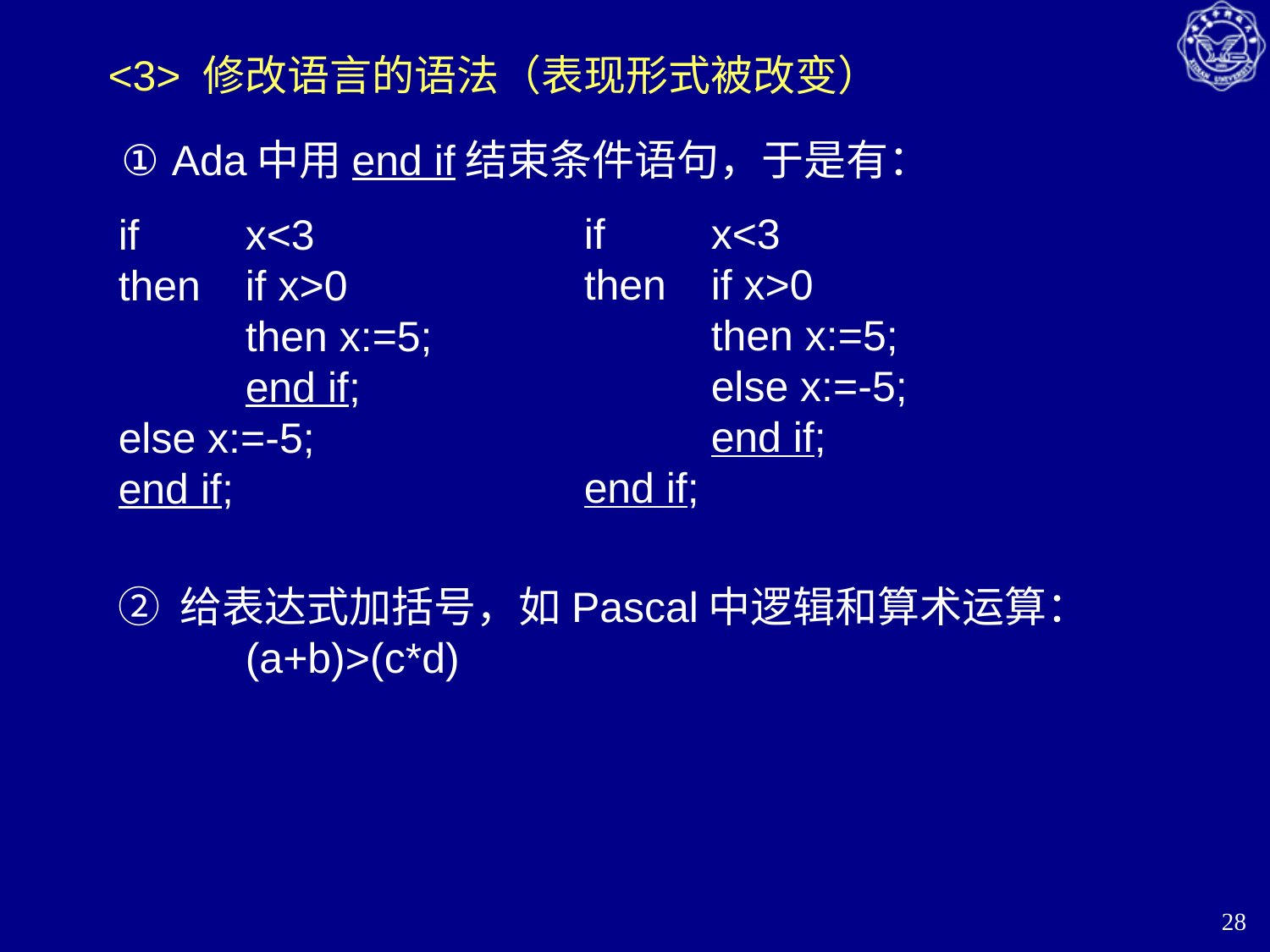

# <3> 修改语言的语法（表现形式被改变）
 ① Ada中用end if结束条件语句，于是有：
if 	x<3
then 	if x>0
	then x:=5;
	else x:=-5;
	end if;
end if;
if 	x<3
then 	if x>0
	then x:=5;
	end if;
else x:=-5;
end if;
② 给表达式加括号，如Pascal中逻辑和算术运算：
	(a+b)>(c*d)
28